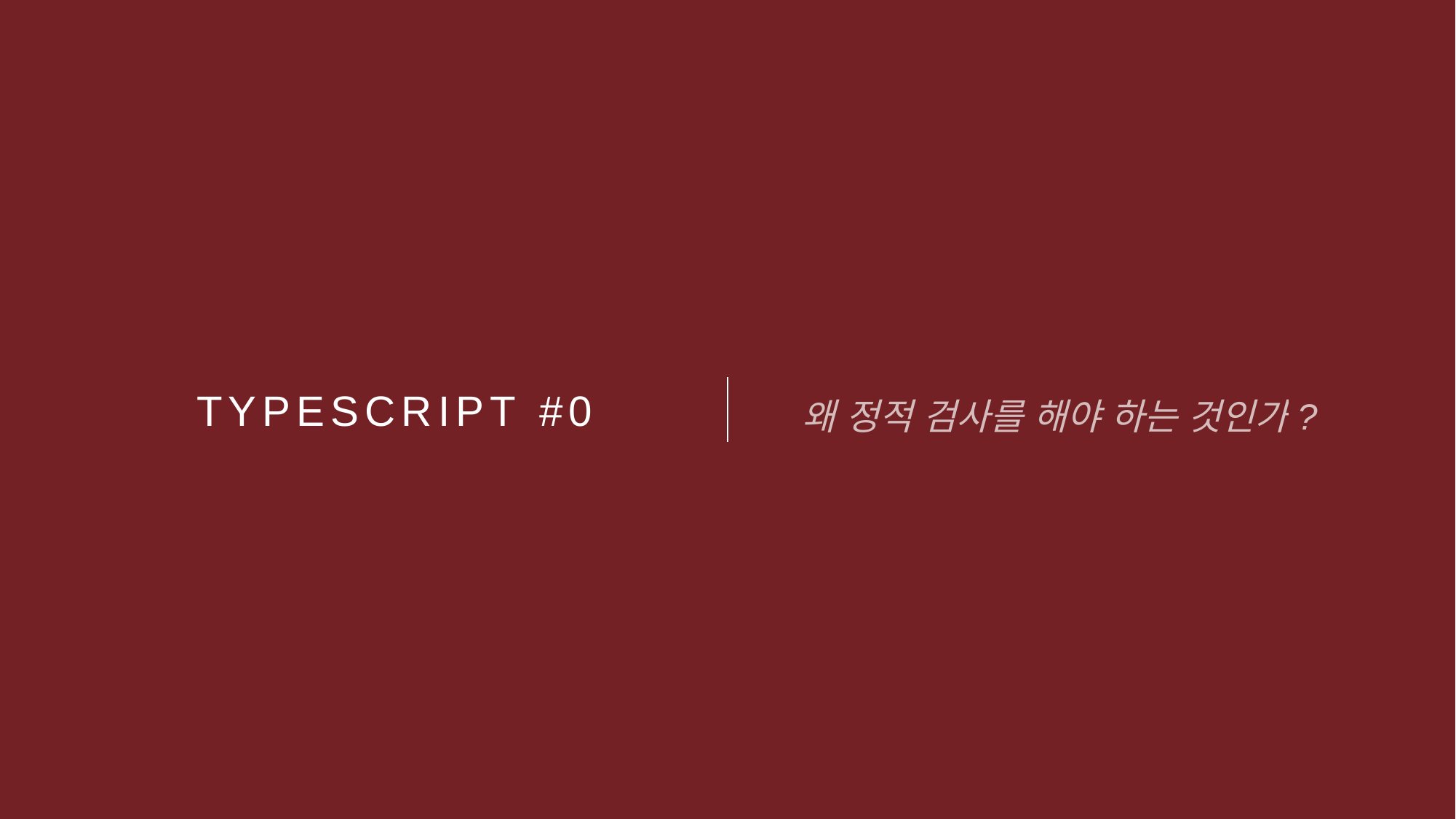

Typescript #0
왜 정적 검사를 해야 하는 것인가?